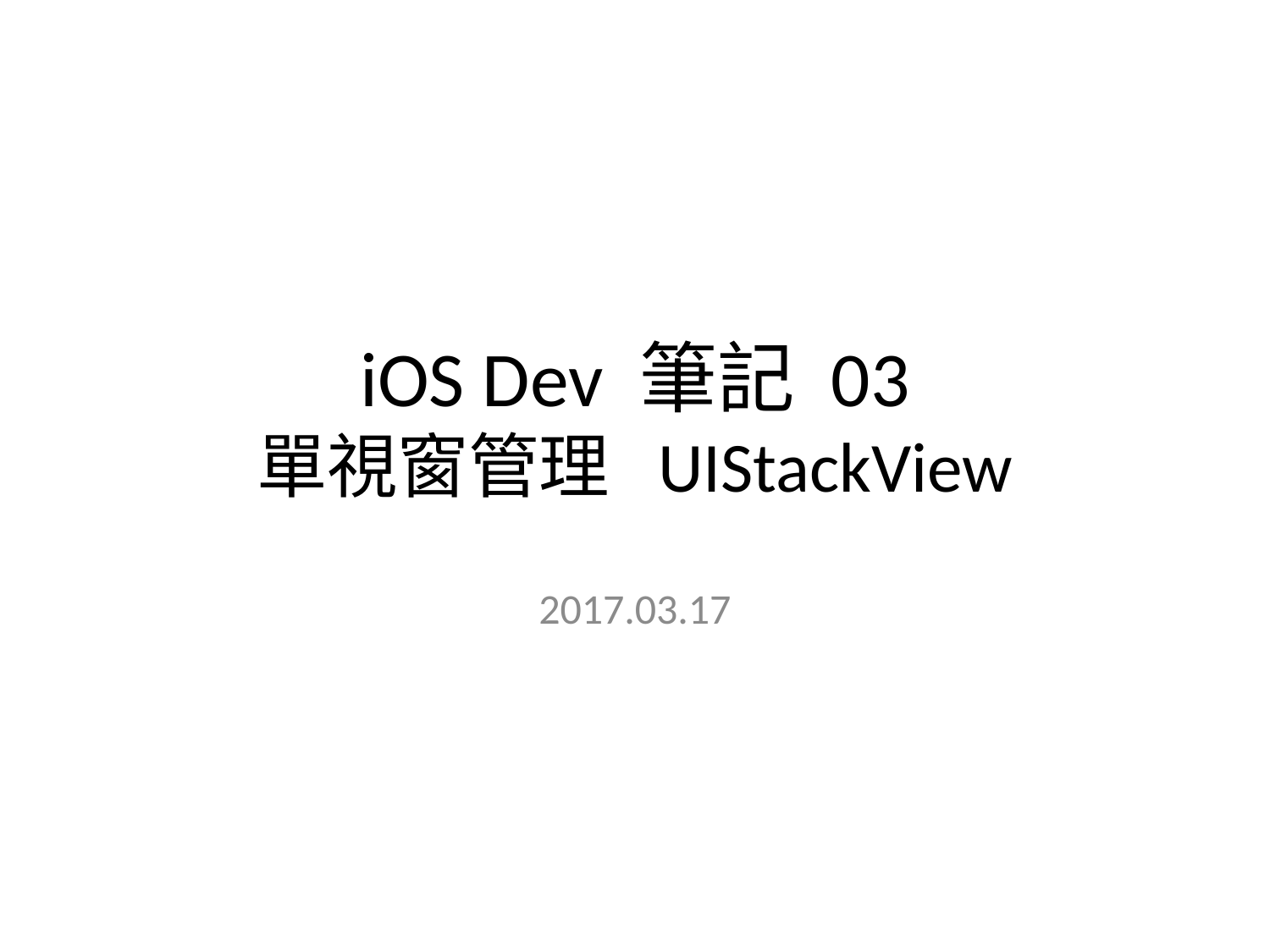

# iOS Dev 筆記 03 單視窗管理  UIStackView
2017.03.17